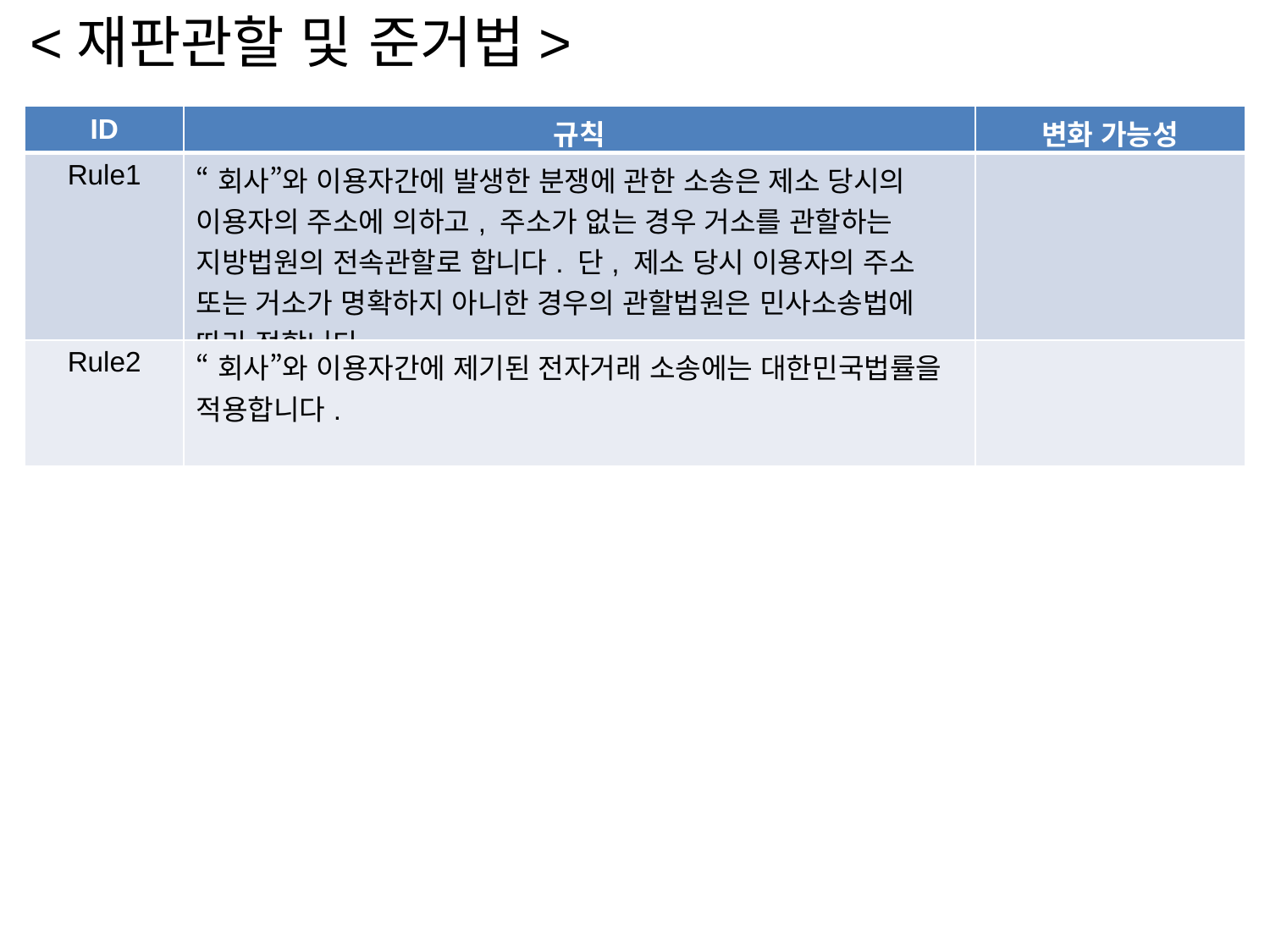

<재판관할 및 준거법>
| ID | 규칙 | 변화 가능성 |
| --- | --- | --- |
| Rule1 | “회사”와 이용자간에 발생한 분쟁에 관한 소송은 제소 당시의 이용자의 주소에 의하고, 주소가 없는 경우 거소를 관할하는 지방법원의 전속관할로 합니다. 단, 제소 당시 이용자의 주소 또는 거소가 명확하지 아니한 경우의 관할법원은 민사소송법에 따라 정합니다. |  |
| Rule2 | “회사”와 이용자간에 제기된 전자거래 소송에는 대한민국법률을 적용합니다. |  |